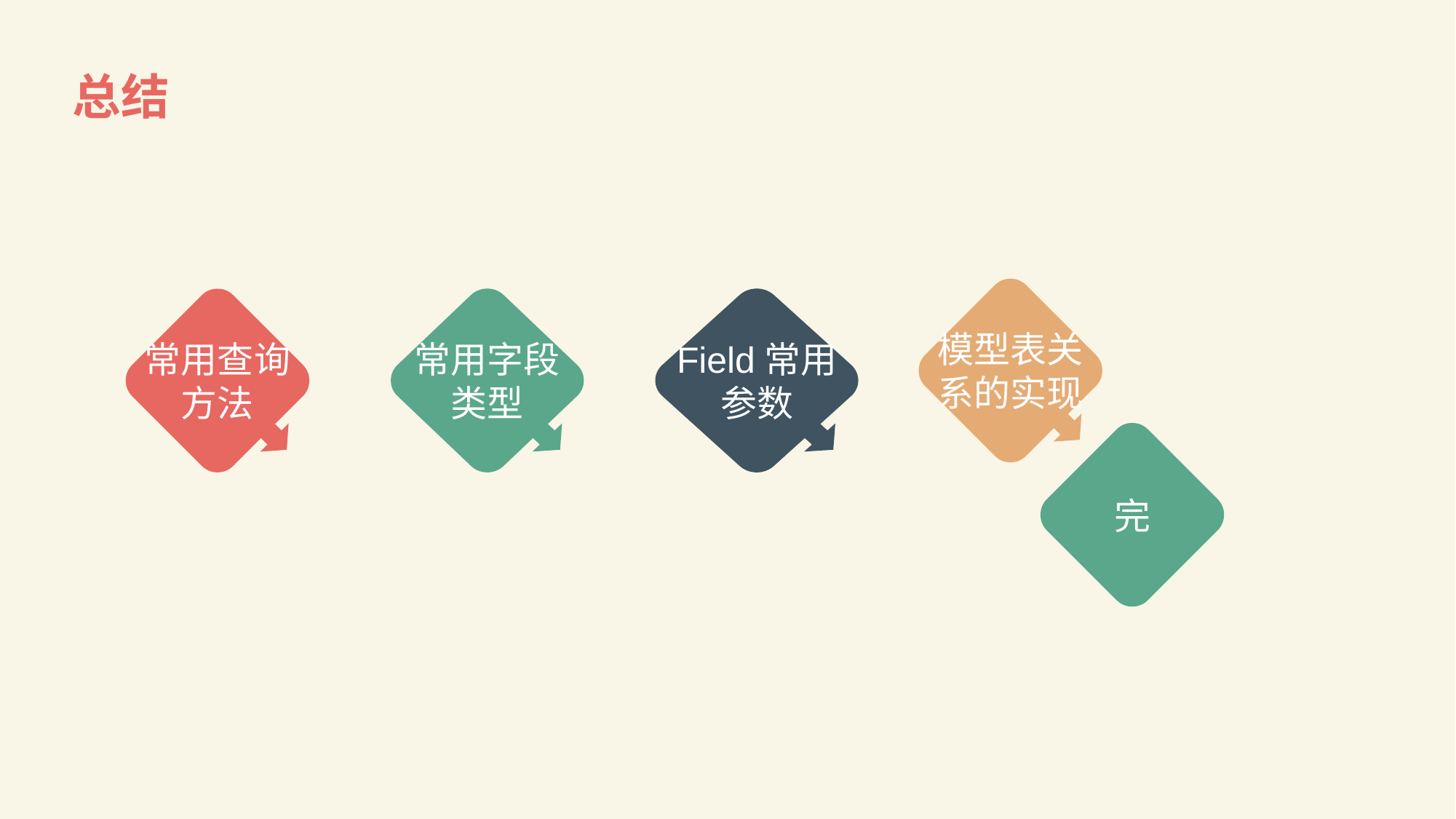

# 总结
模型表关系的实现
常用字段类型
Field常用参数
常用查询方法
完